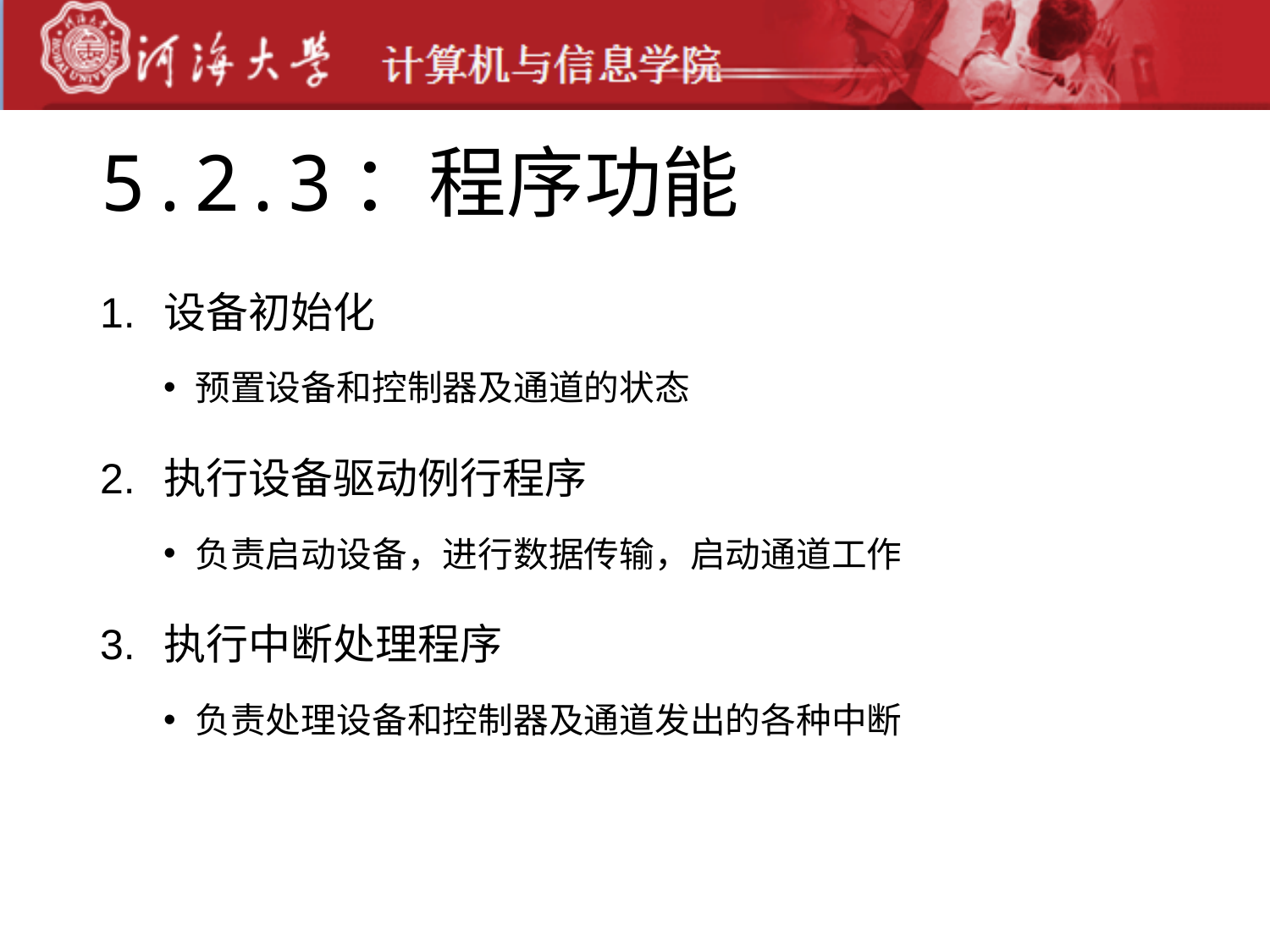

# 5.2.3：程序功能
设备初始化
预置设备和控制器及通道的状态
执行设备驱动例行程序
负责启动设备，进行数据传输，启动通道工作
执行中断处理程序
负责处理设备和控制器及通道发出的各种中断